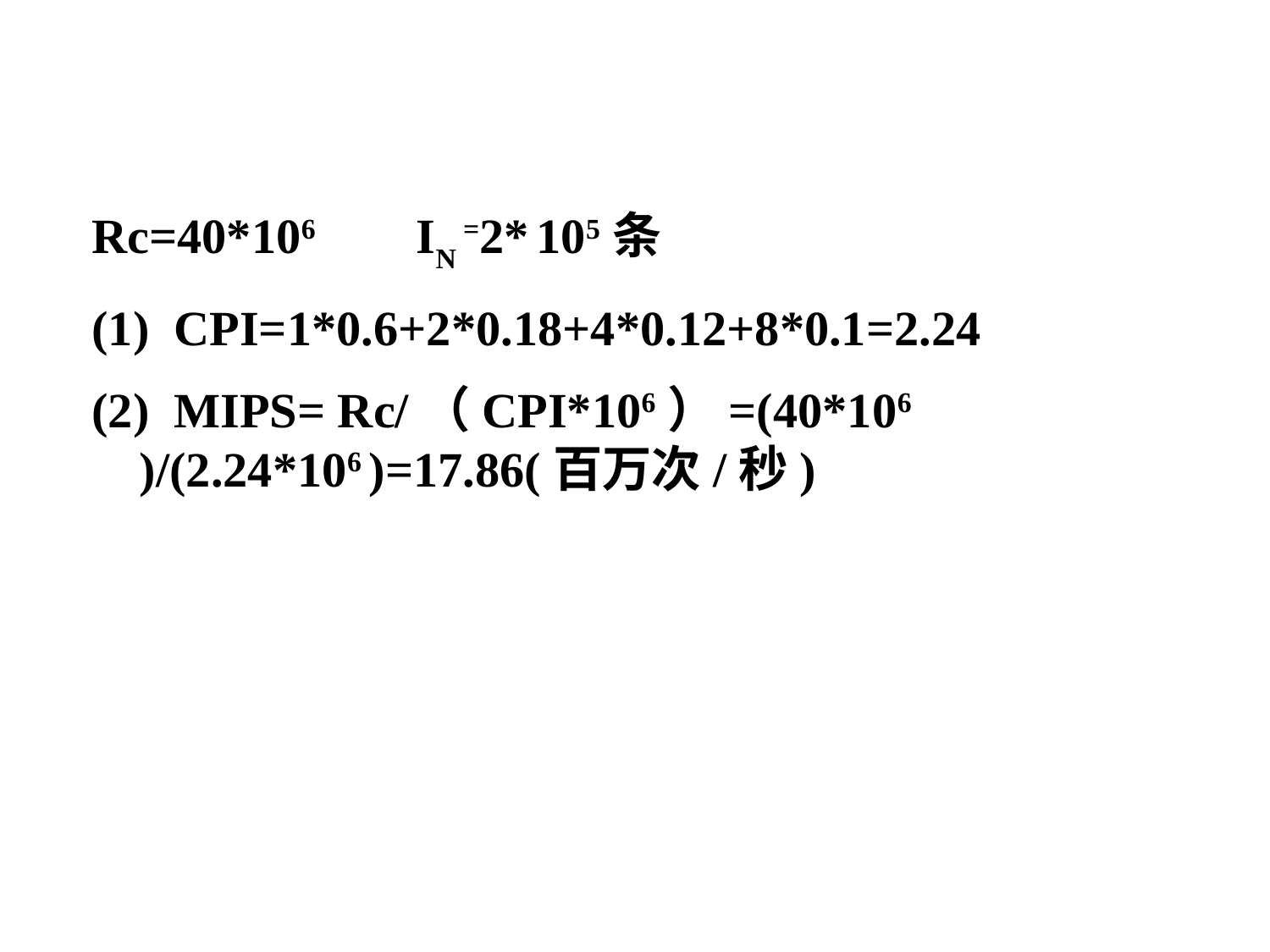

Rc=40*106              IN =2* 105条
(1)  CPI=1*0.6+2*0.18+4*0.12+8*0.1=2.24
(2)  MIPS= Rc/（CPI*106）=(40*106 )/(2.24*106 )=17.86(百万次/秒)